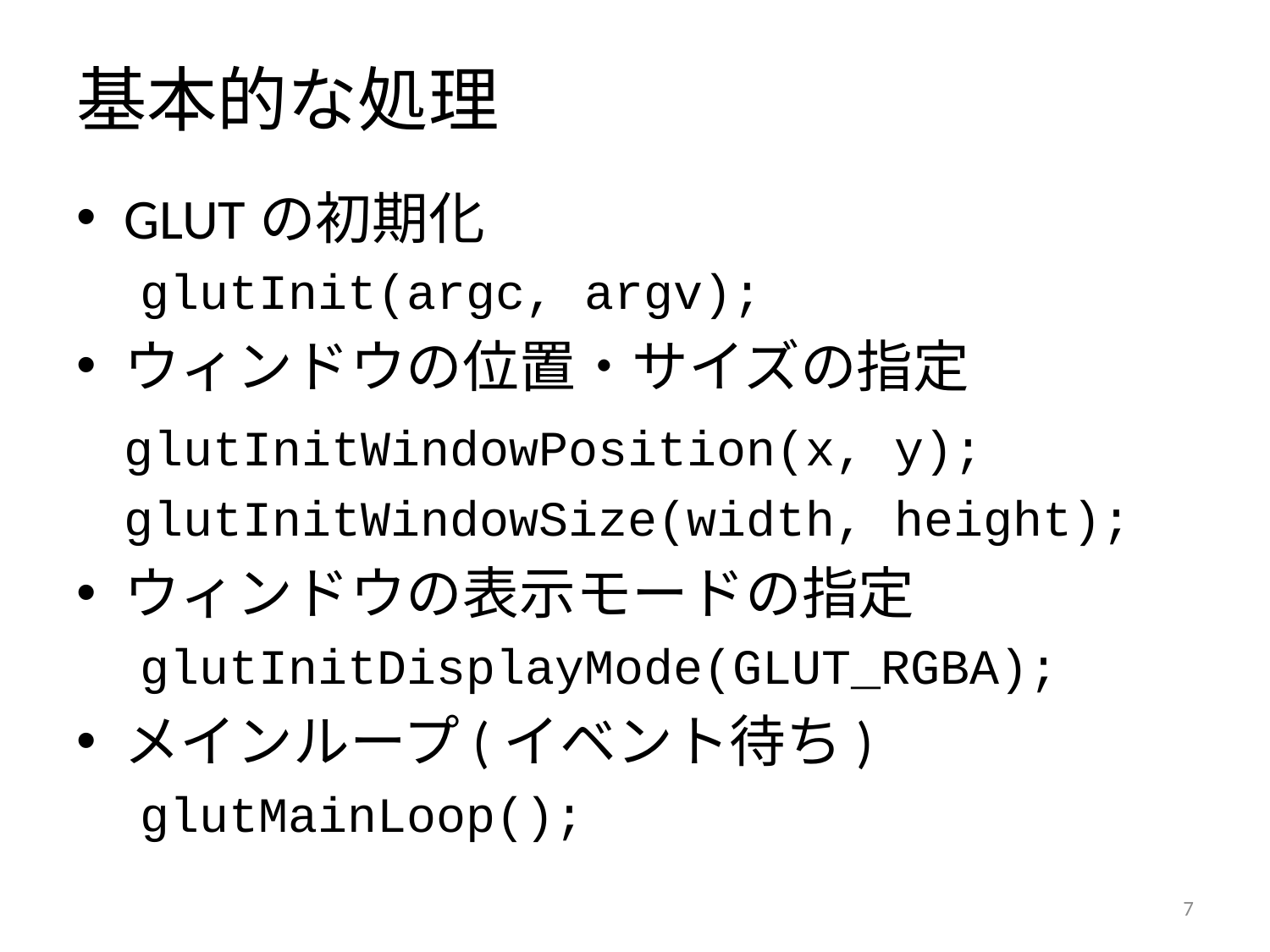

# 基本的な処理
GLUTの初期化
glutInit(argc, argv);
ウィンドウの位置・サイズの指定
	glutInitWindowPosition(x, y);
	glutInitWindowSize(width, height);
ウィンドウの表示モードの指定
glutInitDisplayMode(GLUT_RGBA);
メインループ(イベント待ち)
glutMainLoop();
7